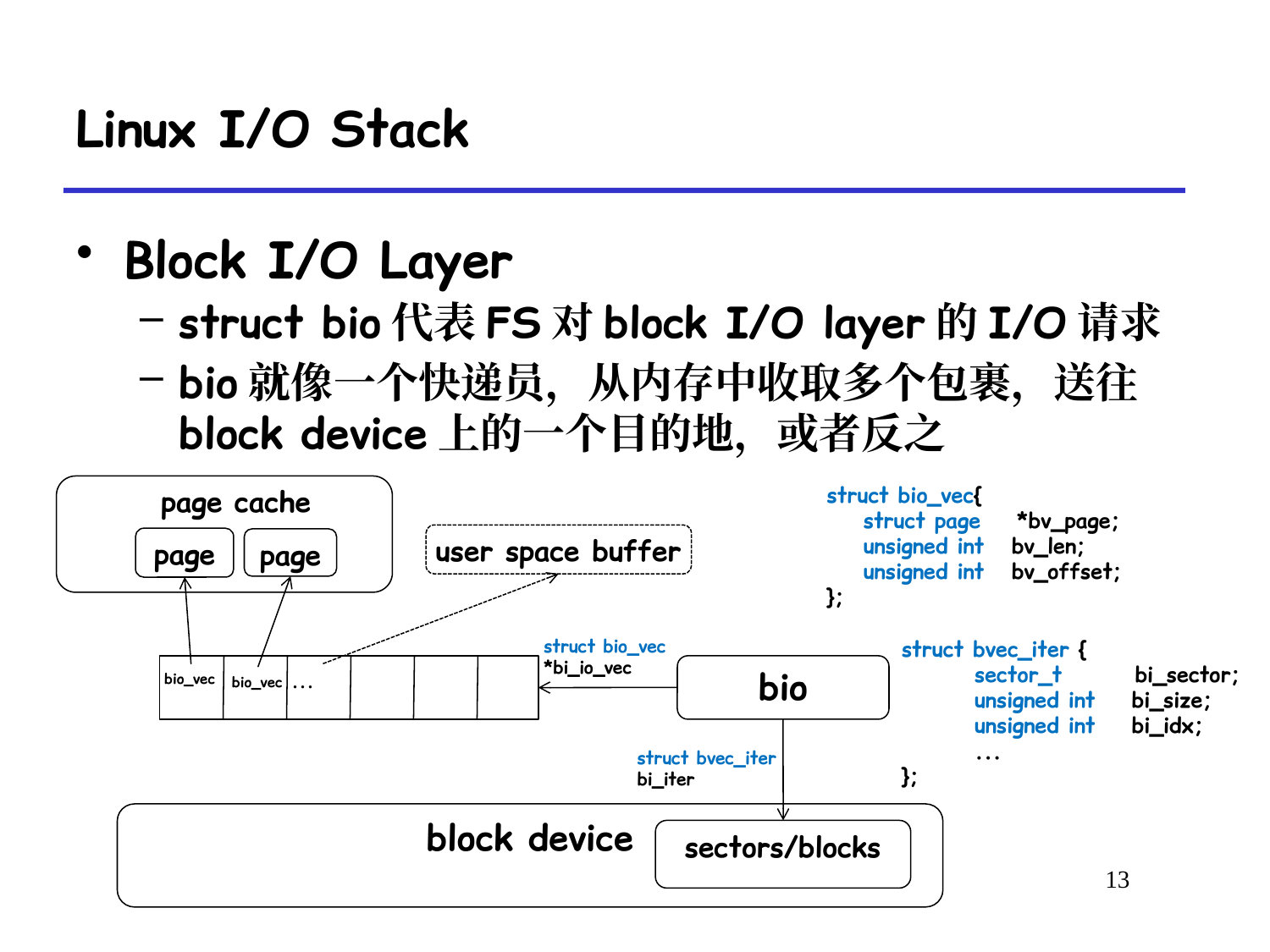

# Linux I/O Stack
Block I/O Layer
struct bio代表FS对block I/O layer的I/O请求
bio就像一个快递员，从内存中收取多个包裹，送往block device上的一个目的地，或者反之

struct bio_vec{
    struct page    *bv_page;
    unsigned int   bv_len;
    unsigned int   bv_offset;
};
page cache
user space buffer
page
page

struct bio_vec *bi_io_vec
struct bvec_iter {
        sector_t        bi_sector;
        unsigned int    bi_size;
        unsigned int    bi_idx;
        ...
};

bio
...
bio_vec
bio_vec

struct bvec_iter bi_iter
block device
sectors/blocks
13